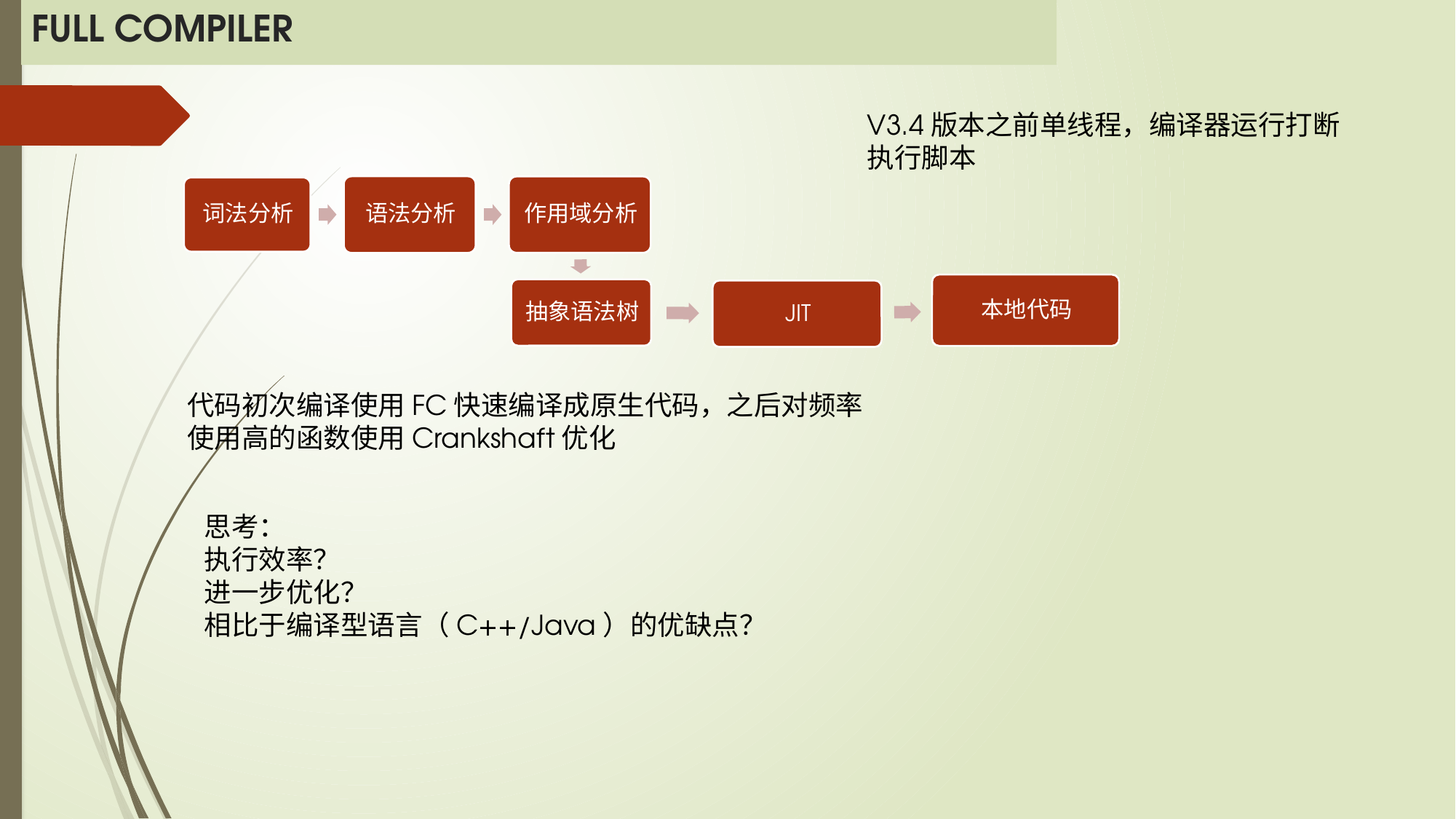

# FULL COMPILER
词法分析

语法分析

作用域分析

抽象语法树

JIT

本地代码
V3.4版本之前单线程，编译器运行打断执行脚本
代码初次编译使用FC快速编译成原生代码，之后对频率使用高的函数使用Crankshaft优化
思考：
执行效率？
进一步优化？
相比于编译型语言（C++/Java）的优缺点？